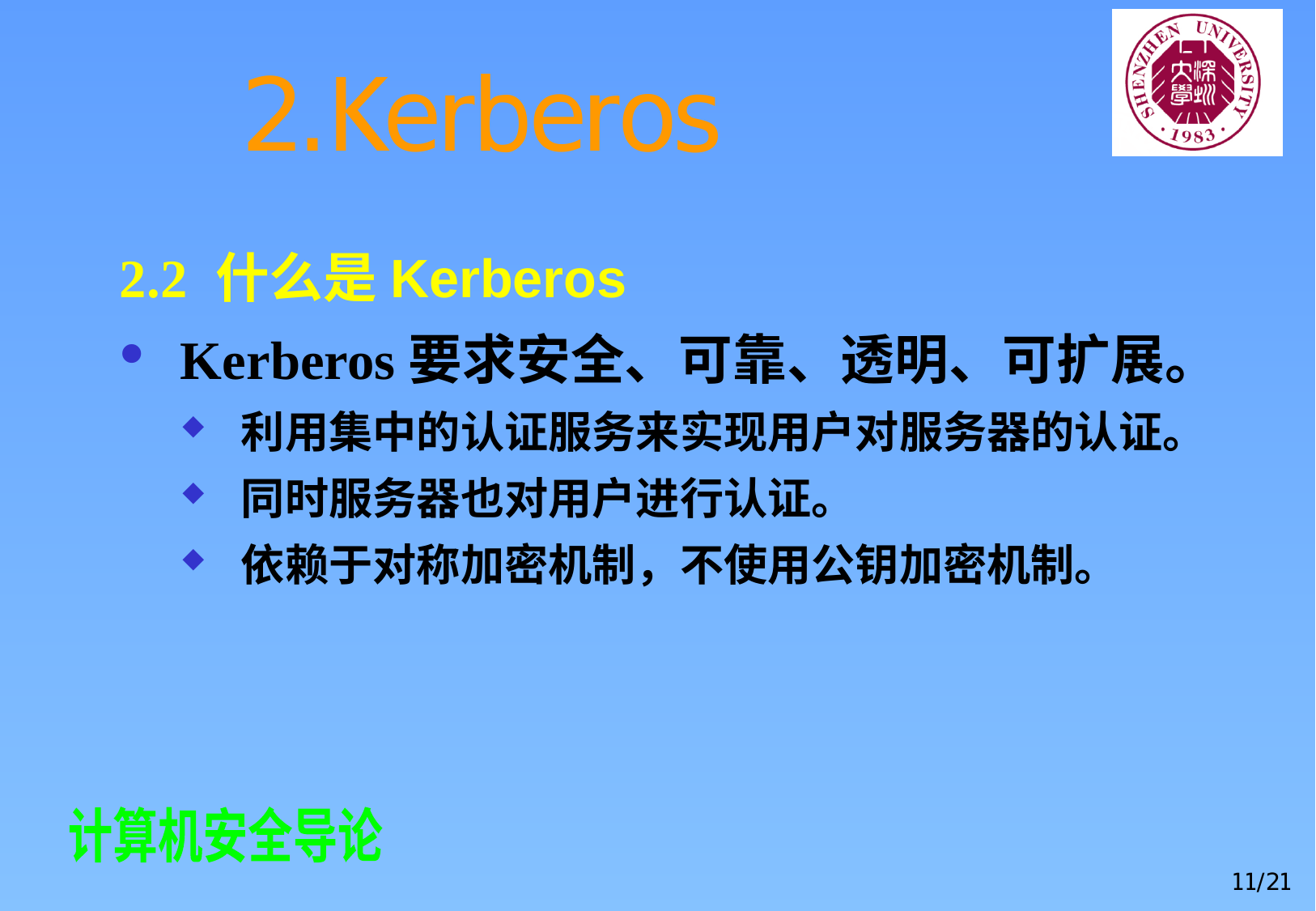

# 2.Kerberos
2.2 什么是Kerberos
Kerberos要求安全、可靠、透明、可扩展。
利用集中的认证服务来实现用户对服务器的认证。
同时服务器也对用户进行认证。
依赖于对称加密机制，不使用公钥加密机制。
11/21